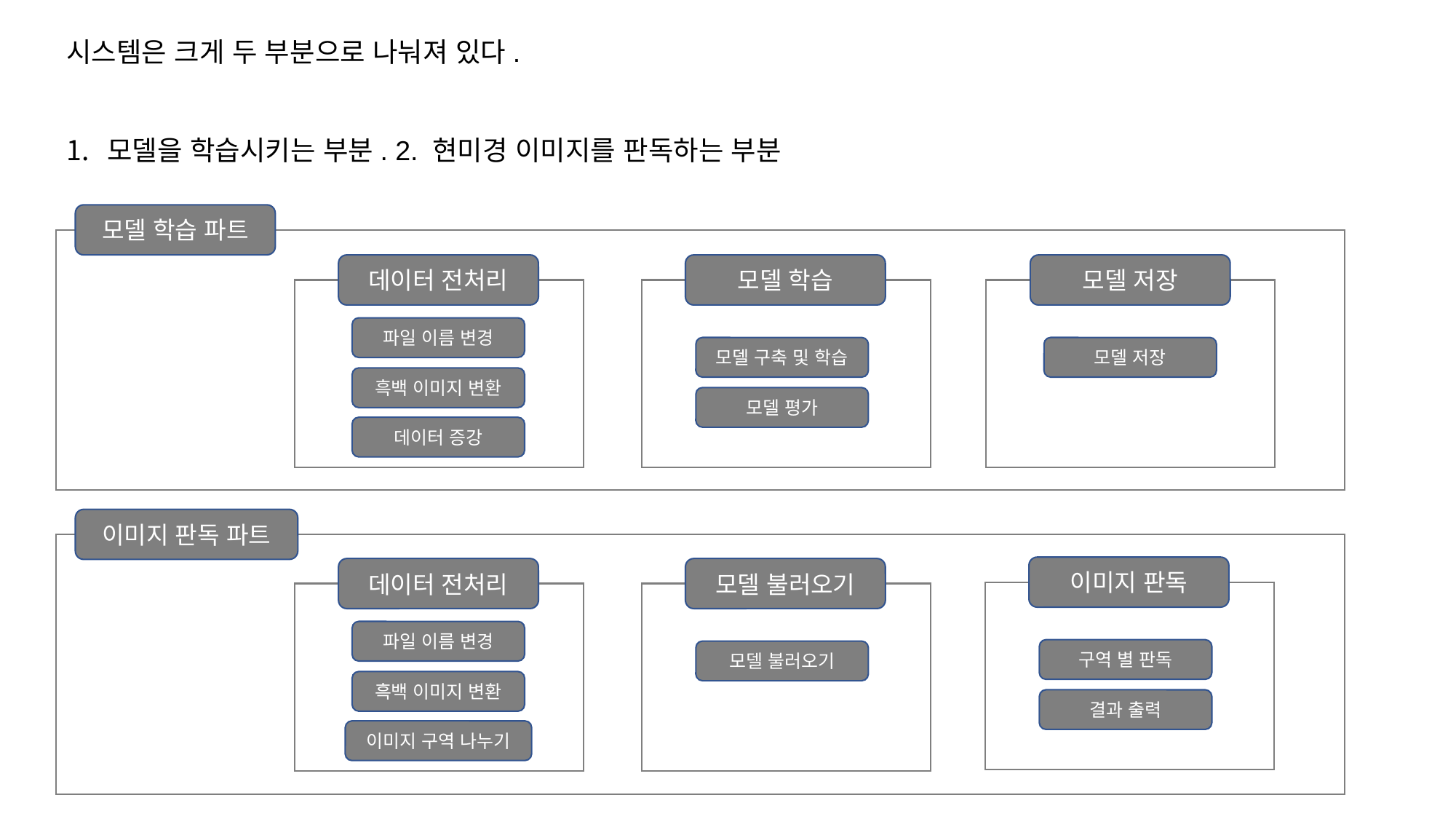

시스템은 크게 두 부분으로 나눠져 있다.

모델을 학습시키는 부분. 2. 현미경 이미지를 판독하는 부분
모델 학습 파트

데이터 전처리
모델 학습
모델 저장

파일 이름 변경
모델 구축 및 학습
모델 저장
흑백 이미지 변환
모델 평가
데이터 증강
이미지 판독 파트

이미지 판독
데이터 전처리
모델 불러오기

파일 이름 변경
구역 별 판독
모델 불러오기
흑백 이미지 변환
결과 출력
이미지 구역 나누기